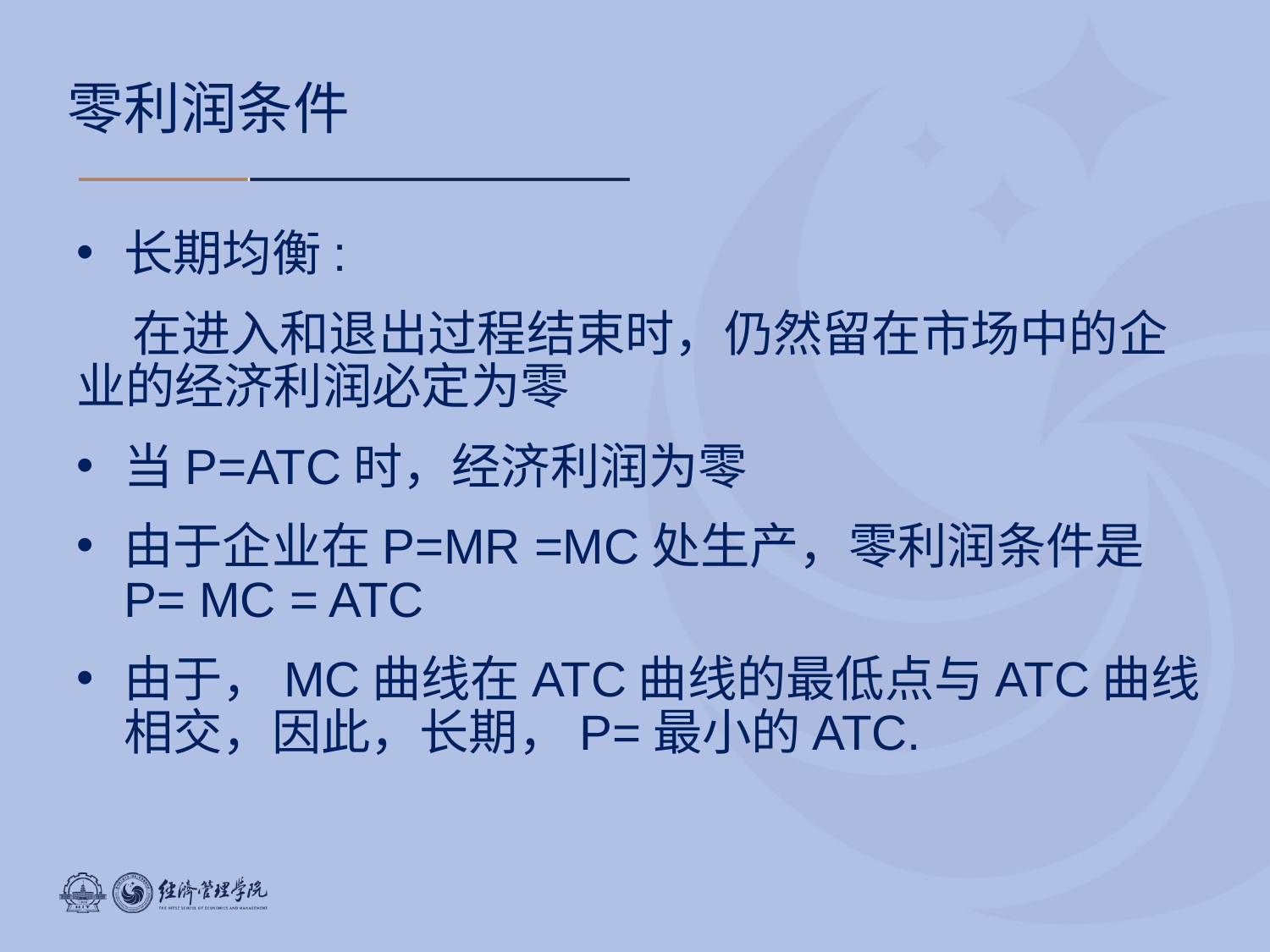

零利润条件
长期均衡:
    在进入和退出过程结束时，仍然留在市场中的企业的经济利润必定为零
当P=ATC时，经济利润为零
由于企业在P=MR =MC处生产，零利润条件是P= MC = ATC
由于，MC曲线在ATC曲线的最低点与ATC曲线相交，因此，长期，P=最小的ATC.